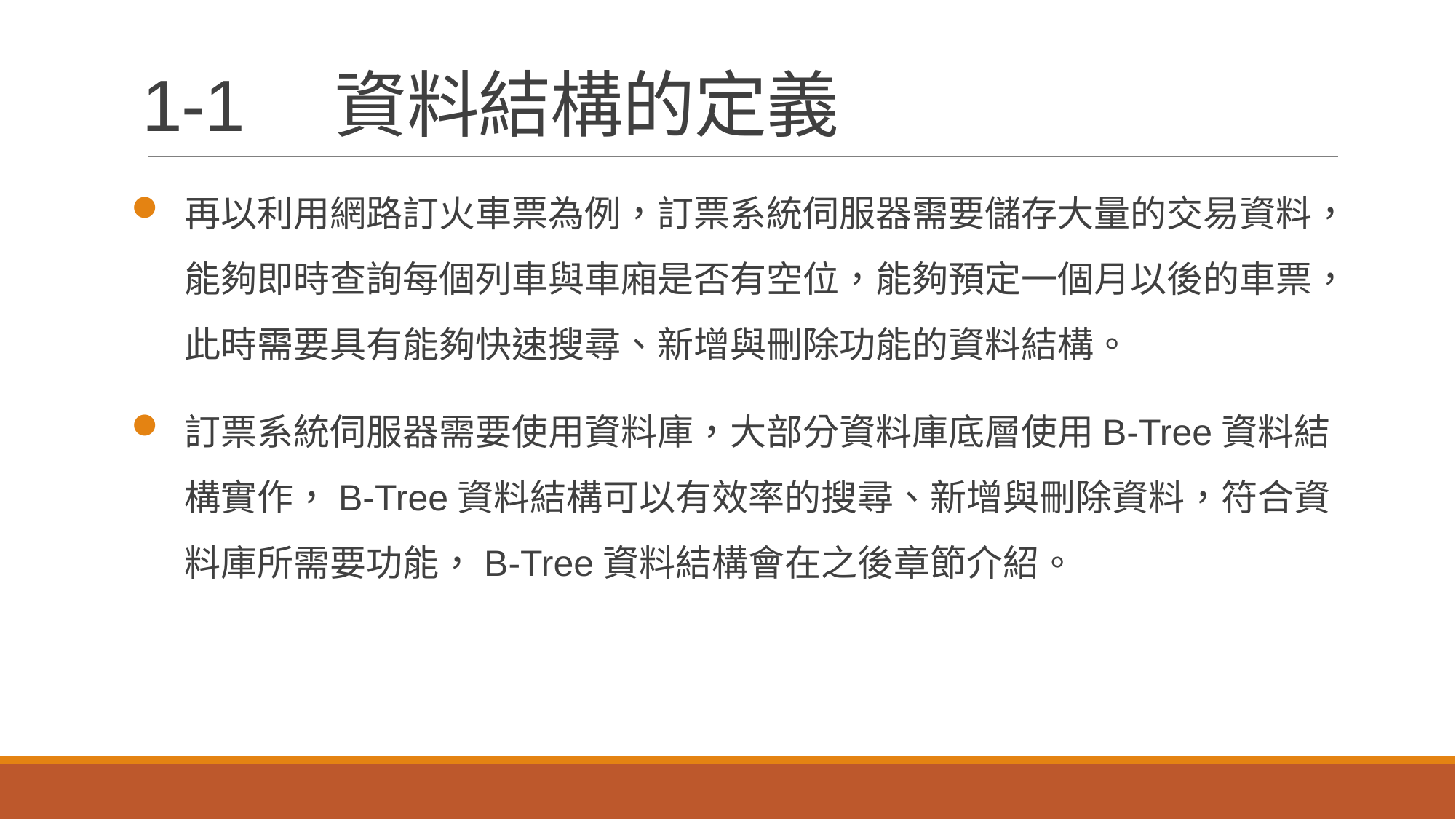

# 1-1　資料結構的定義
再以利用網路訂火車票為例，訂票系統伺服器需要儲存大量的交易資料，能夠即時查詢每個列車與車廂是否有空位，能夠預定一個月以後的車票，此時需要具有能夠快速搜尋、新增與刪除功能的資料結構。
訂票系統伺服器需要使用資料庫，大部分資料庫底層使用B-Tree資料結構實作，B-Tree資料結構可以有效率的搜尋、新增與刪除資料，符合資料庫所需要功能，B-Tree資料結構會在之後章節介紹。